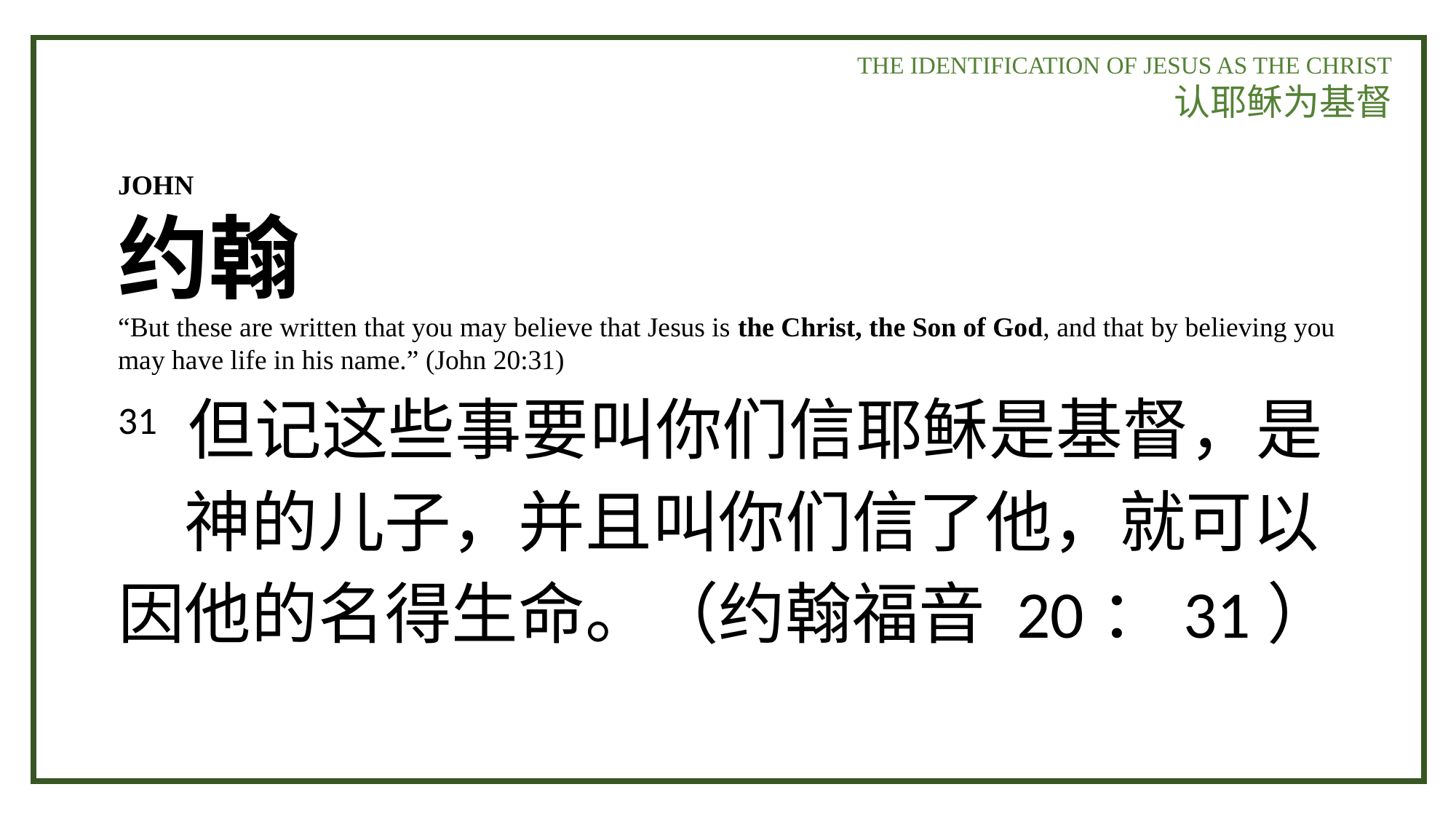

THE IDENTIFICATION OF JESUS AS THE CHRIST
认耶稣为基督
JOHN
约翰
“But these are written that you may believe that Jesus is the Christ, the Son of God, and that by believing you may have life in his name.” (John 20:31)
31 但记这些事要叫你们信耶稣是基督，是　神的儿子，并且叫你们信了他，就可以因他的名得生命。（约翰福音 20：31）